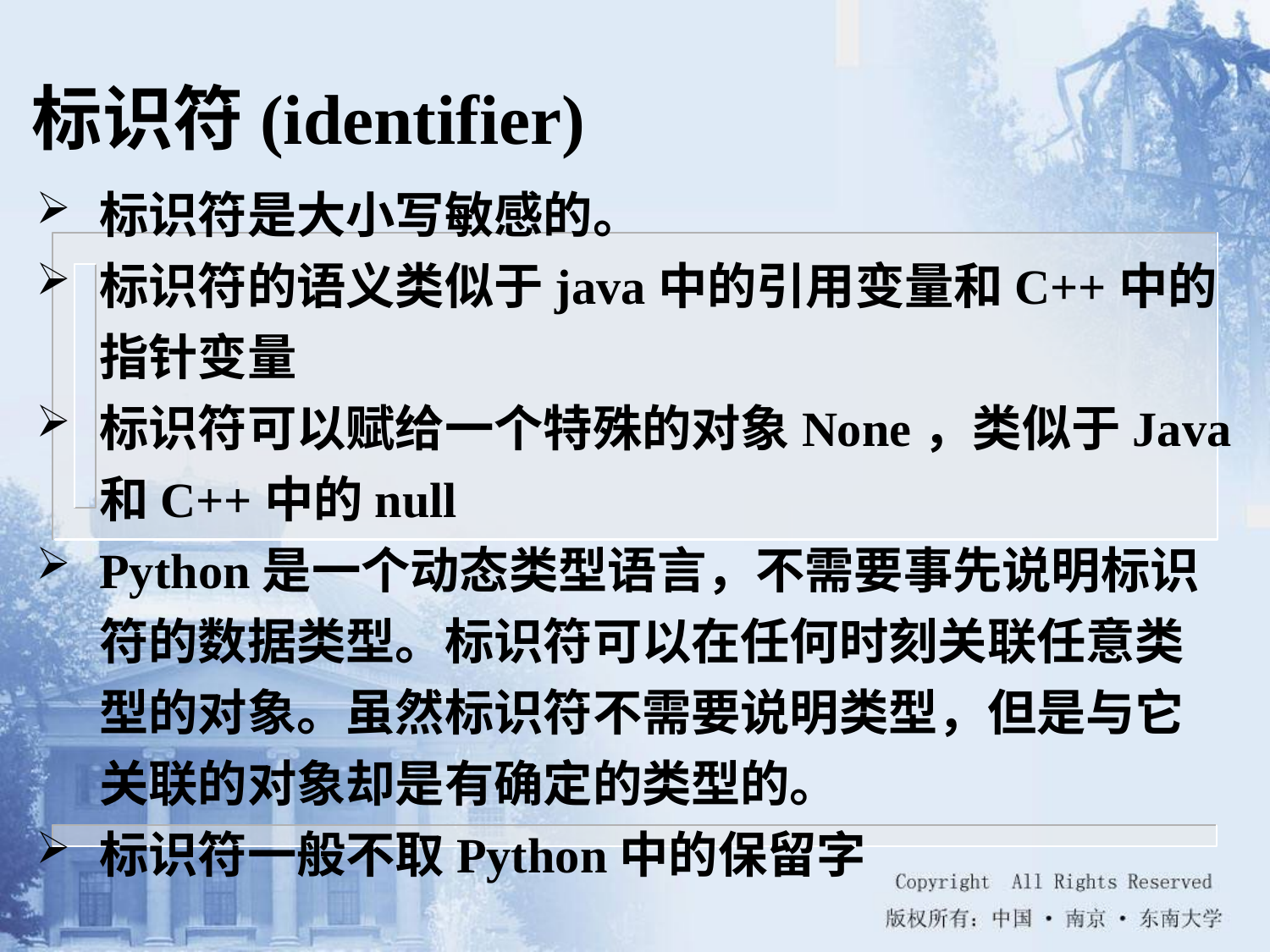

标识符(identifier)
标识符是大小写敏感的。
标识符的语义类似于java中的引用变量和C++中的指针变量
标识符可以赋给一个特殊的对象None，类似于Java和C++中的null
Python是一个动态类型语言，不需要事先说明标识符的数据类型。标识符可以在任何时刻关联任意类型的对象。虽然标识符不需要说明类型，但是与它关联的对象却是有确定的类型的。
标识符一般不取Python中的保留字